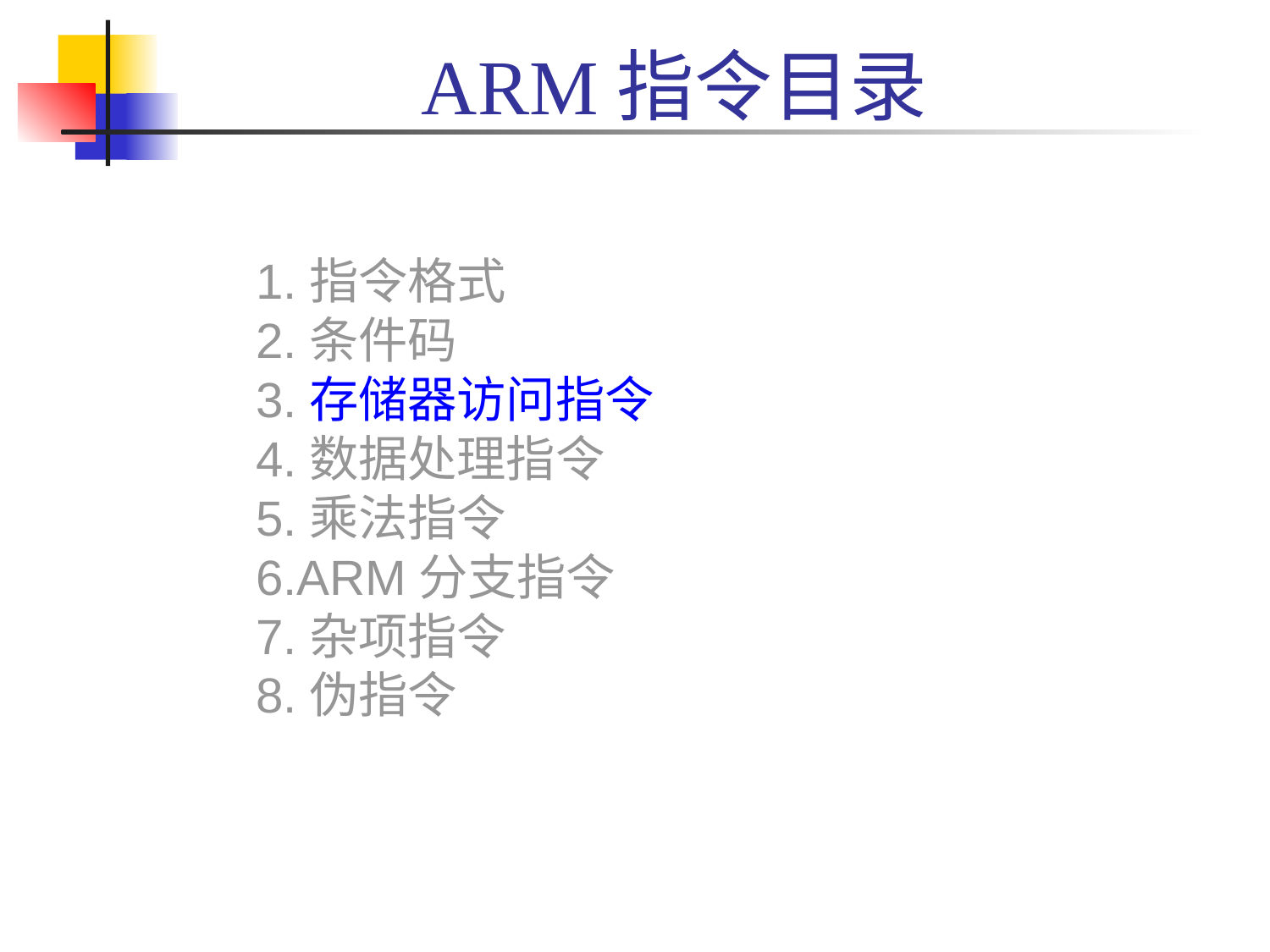

ARM指令目录
1.指令格式
2.条件码
3.存储器访问指令
4.数据处理指令
5.乘法指令
6.ARM分支指令
7.杂项指令
8.伪指令